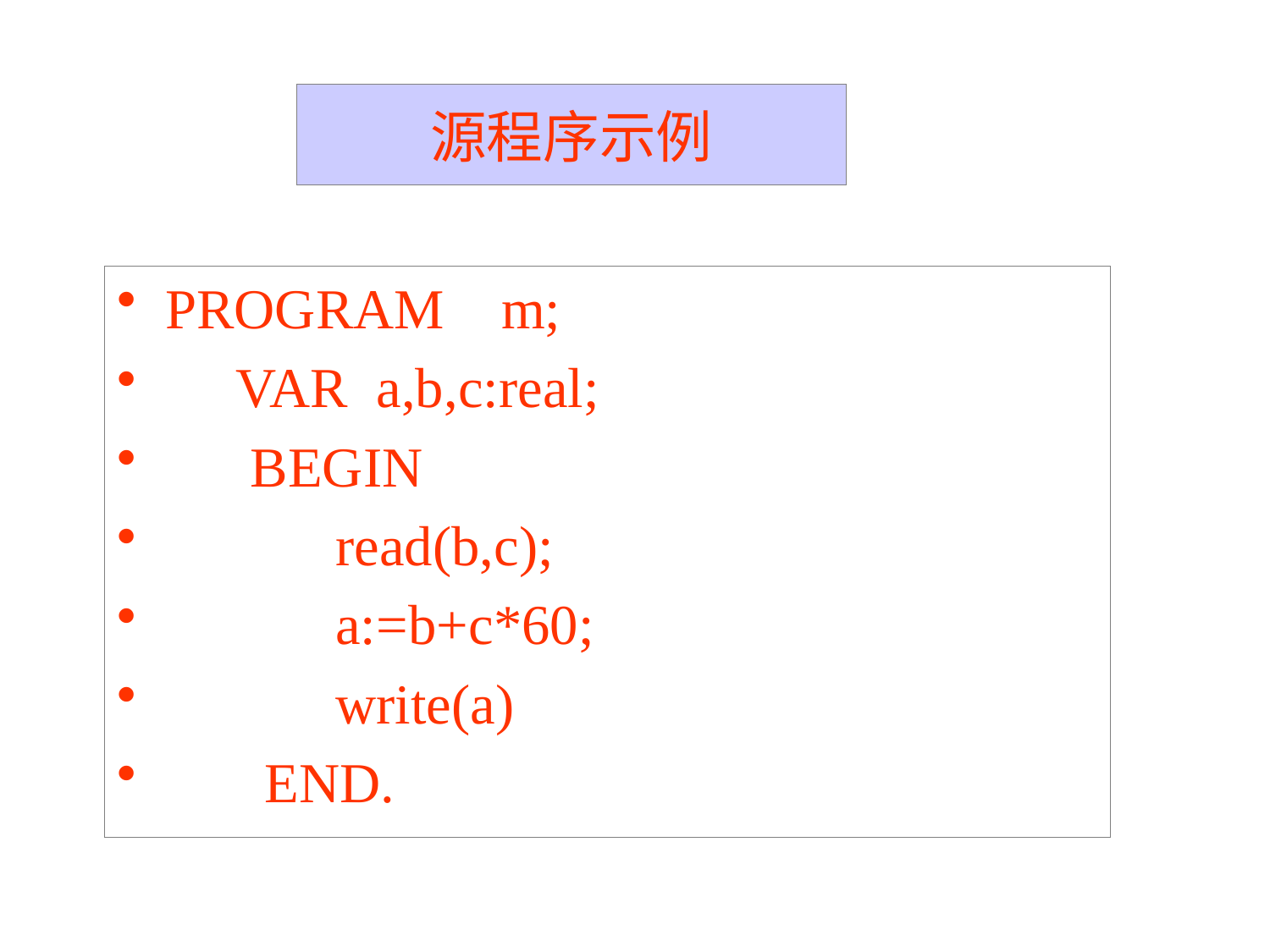

# 源程序示例
PROGRAM    m;
     VAR  a,b,c:real;
      BEGIN
            read(b,c);
            a:=b+c*60;
            write(a)
       END.